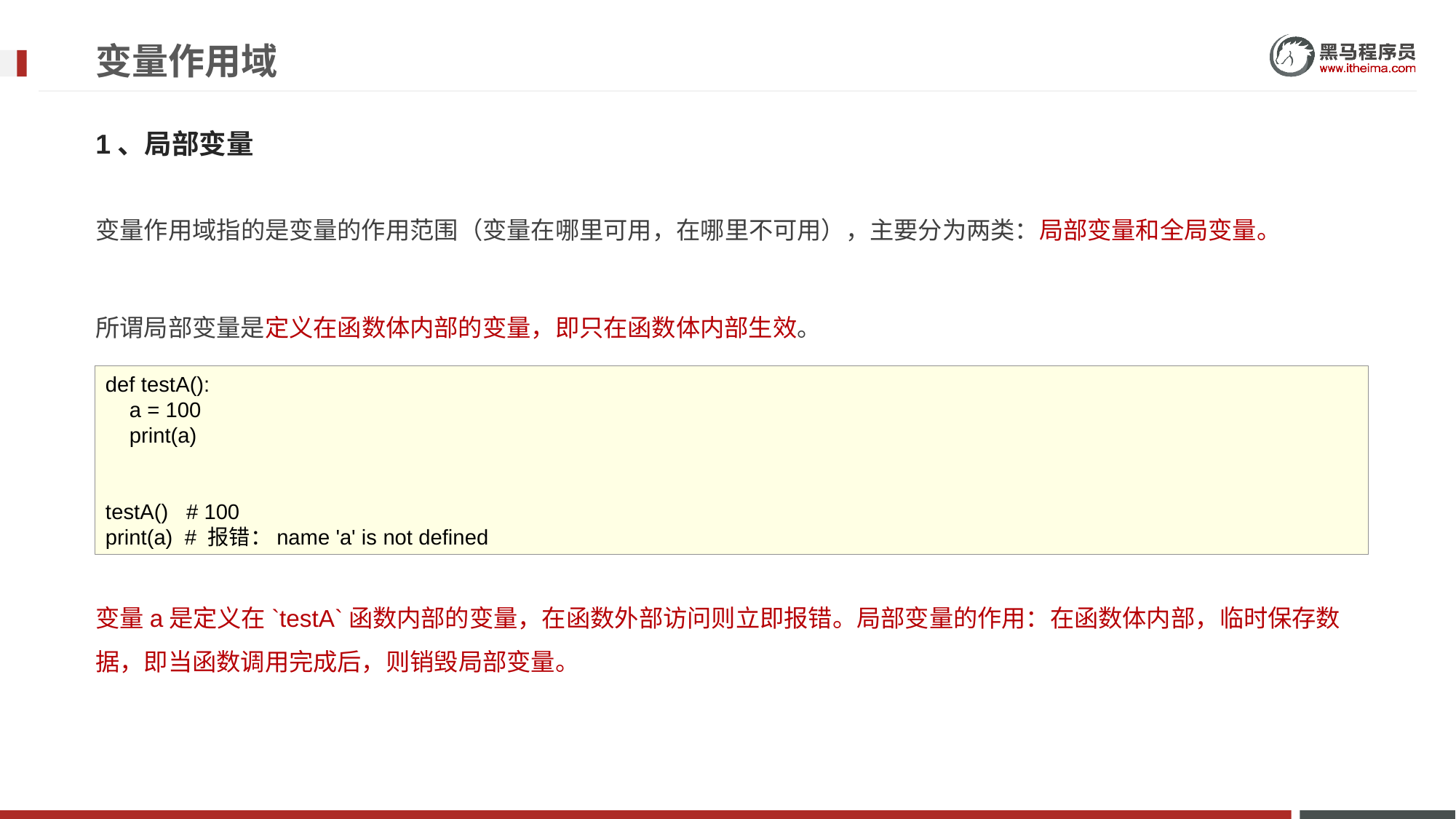

# 变量作用域
1、局部变量
变量作用域指的是变量的作用范围（变量在哪里可用，在哪里不可用），主要分为两类：局部变量和全局变量。

所谓局部变量是定义在函数体内部的变量，即只在函数体内部生效。

变量a是定义在`testA`函数内部的变量，在函数外部访问则立即报错。局部变量的作用：在函数体内部，临时保存数据，即当函数调用完成后，则销毁局部变量。
def testA():
    a = 100
    print(a)

testA()   # 100
print(a)  # 报错：name 'a' is not defined